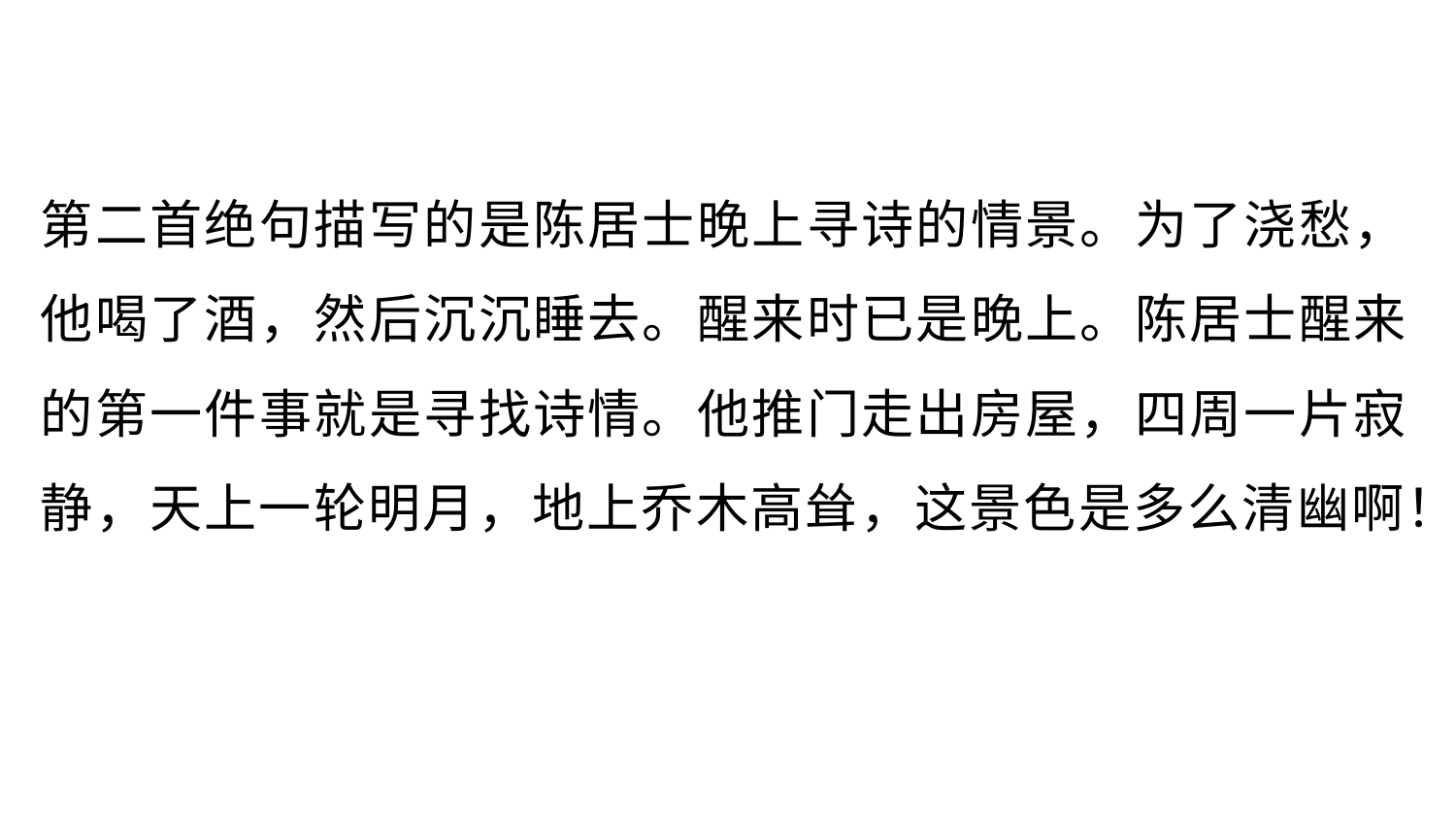

第二首绝句描写的是陈居士晚上寻诗的情景。为了浇愁，他喝了酒，然后沉沉睡去。醒来时已是晚上。陈居士醒来的第一件事就是寻找诗情。他推门走出房屋，四周一片寂静，天上一轮明月，地上乔木高耸，这景色是多么清幽啊！